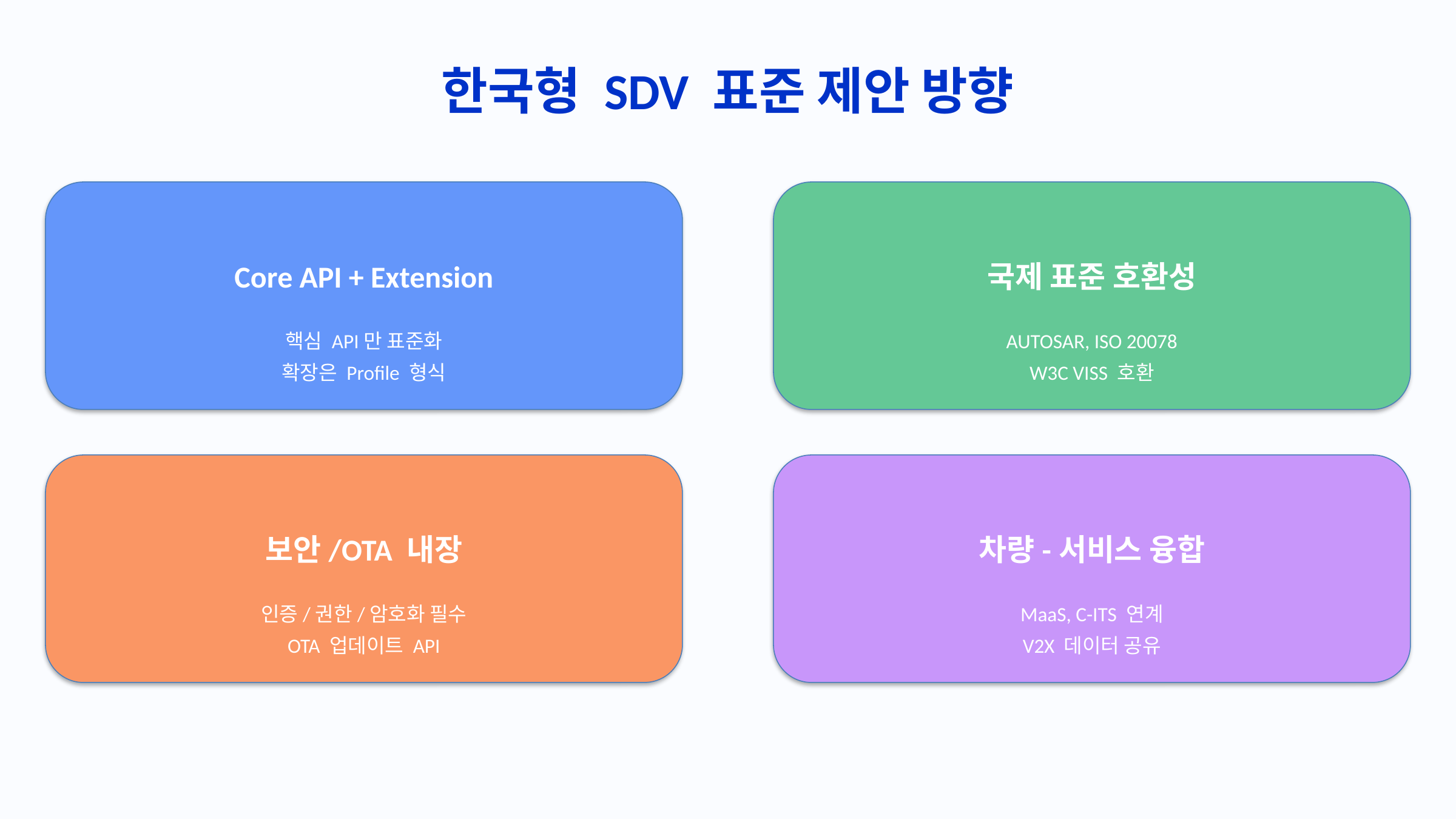

한국형 SDV 표준 제안 방향
#

Core API + Extension

핵심 API만 표준화
확장은 Profile 형식

국제 표준 호환성

AUTOSAR, ISO 20078
W3C VISS 호환

보안/OTA 내장

인증/권한/암호화 필수
OTA 업데이트 API

차량-서비스 융합

MaaS, C-ITS 연계
V2X 데이터 공유